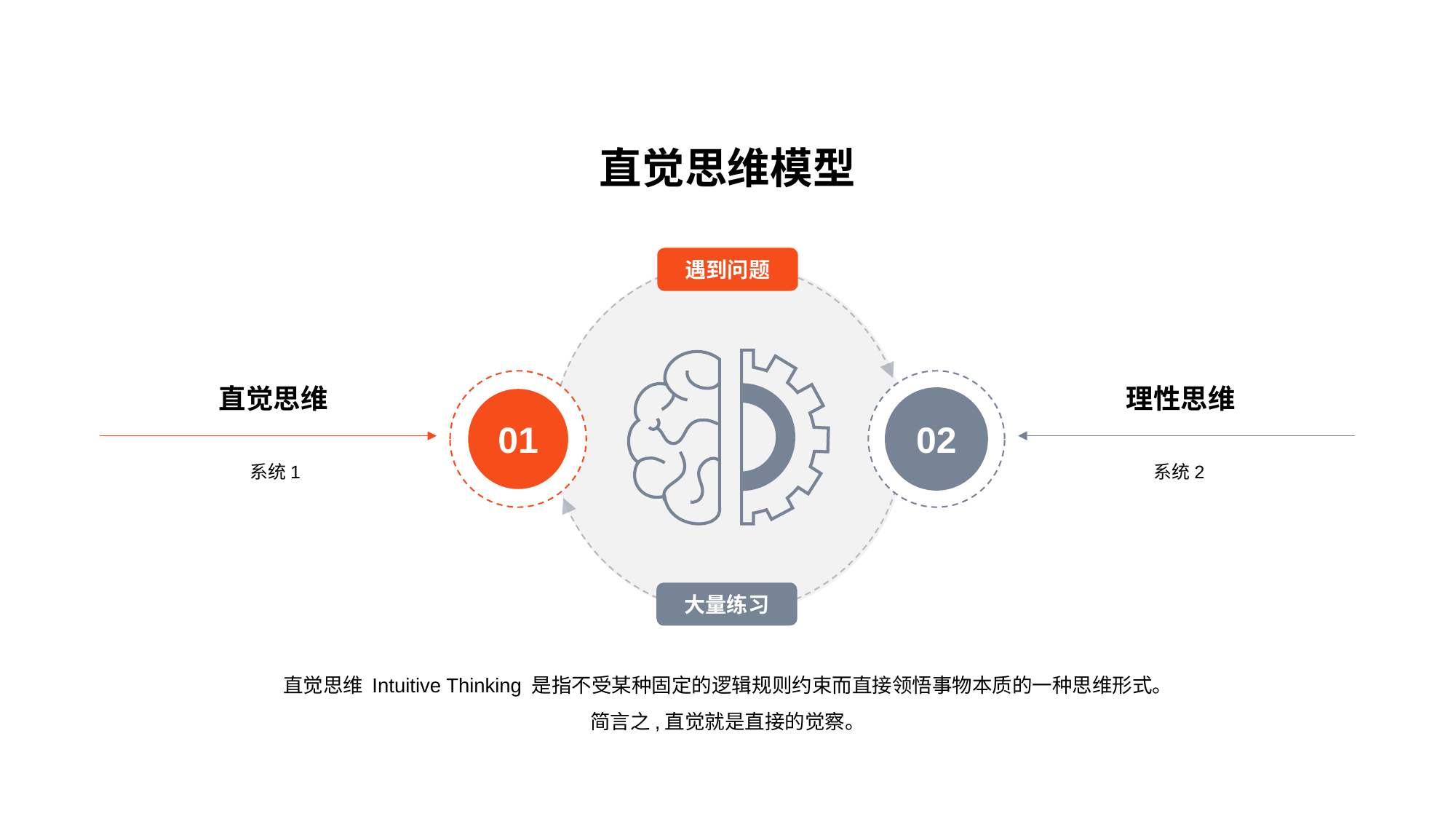

直觉思维模型
直觉思维 Intuitive Thinking 是指不受某种固定的逻辑规则约束而直接领悟事物本质的一种思维形式。
简言之,直觉就是直接的觉察。
遇到问题

大量练习
直觉思维

01
系统1
理性思维

02
系统2